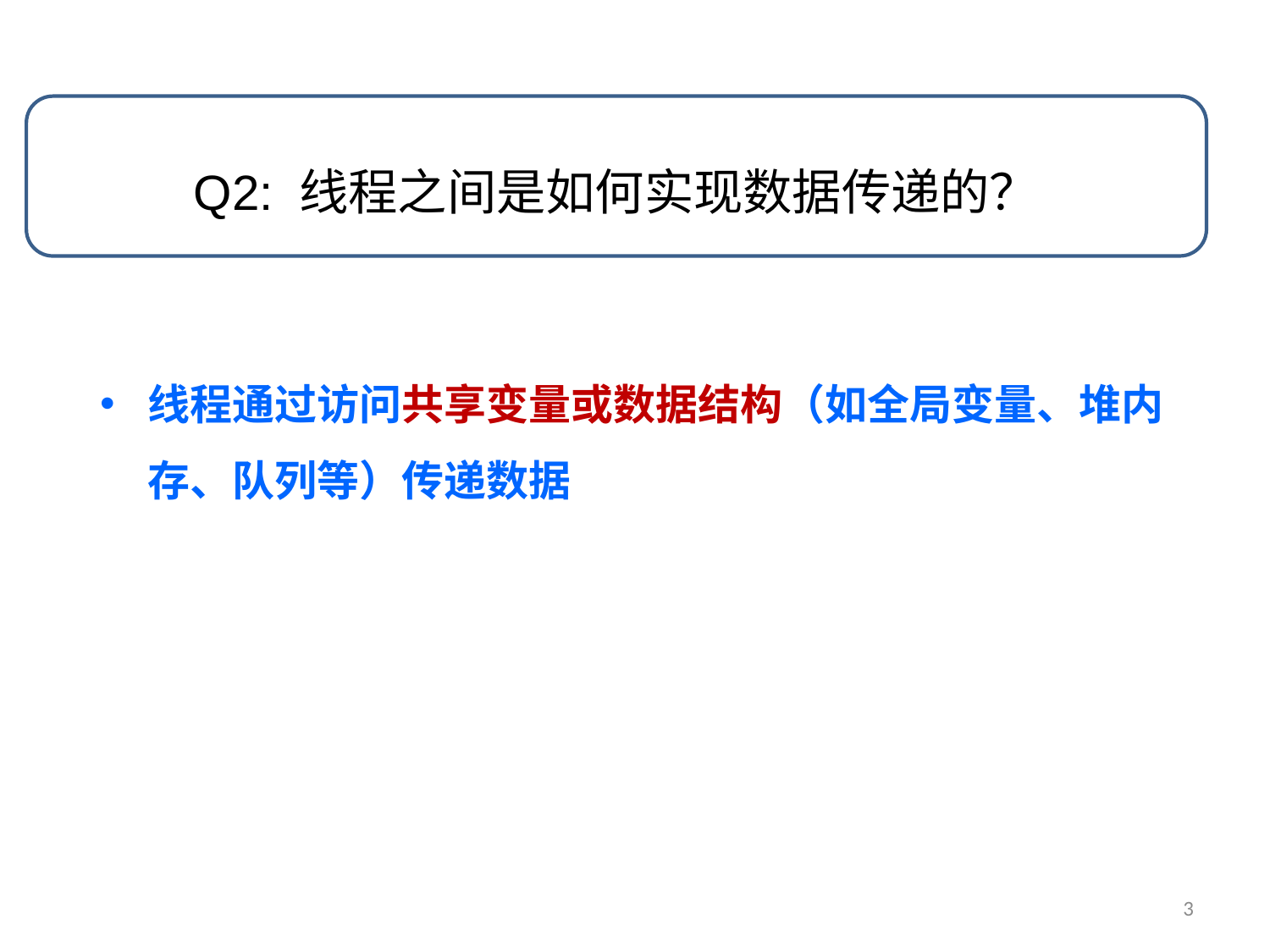

Q2: 线程之间是如何实现数据传递的？
线程通过访问共享变量或数据结构（如全局变量、堆内存、队列等）传递数据

3